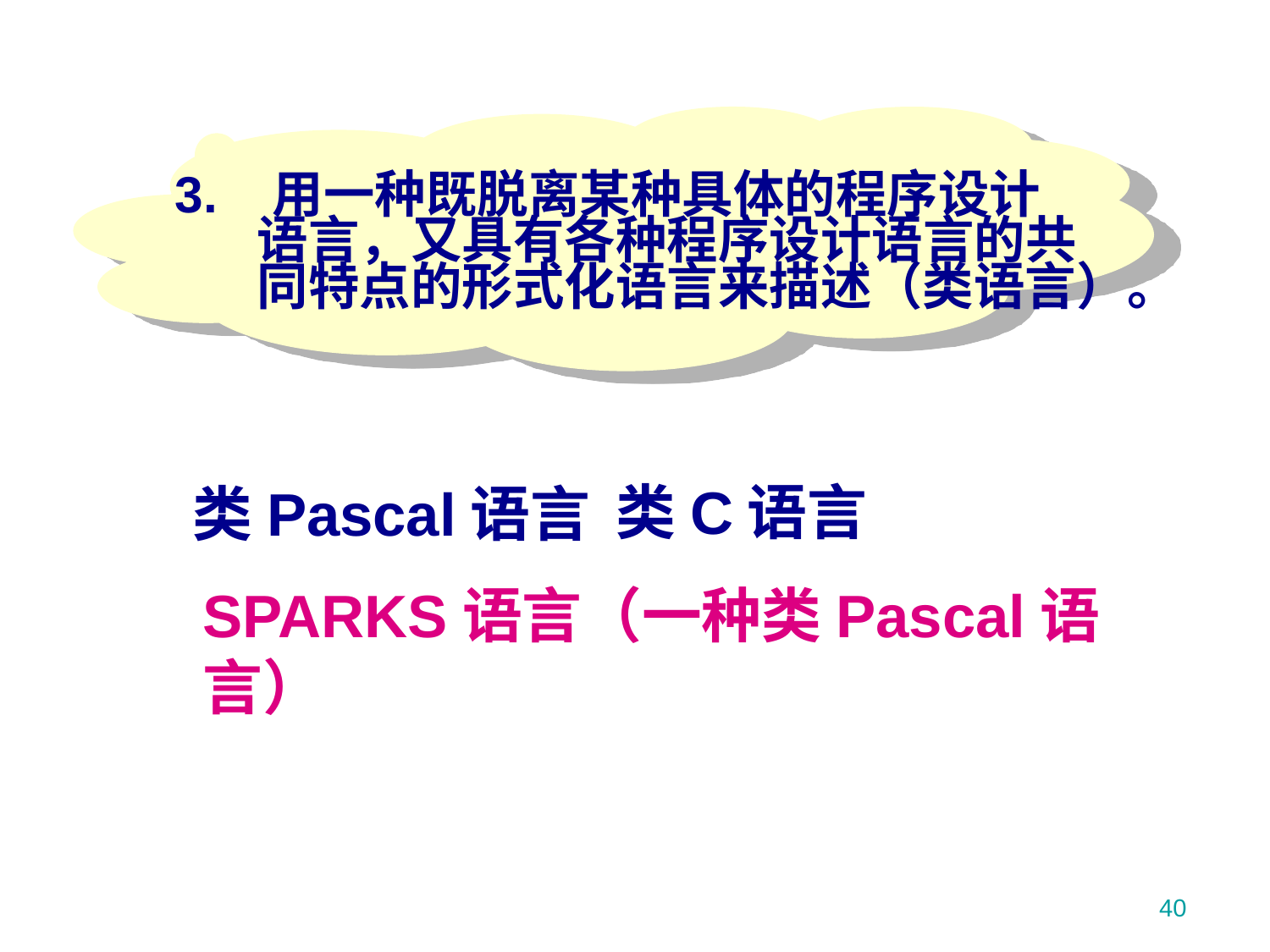

3.   用一种既脱离某种具体的程序设计
      语言，又具有各种程序设计语言的共
      同特点的形式化语言来描述（类语言）。
类C语言
类Pascal语言
SPARKS语言（一种类Pascal语言）
40